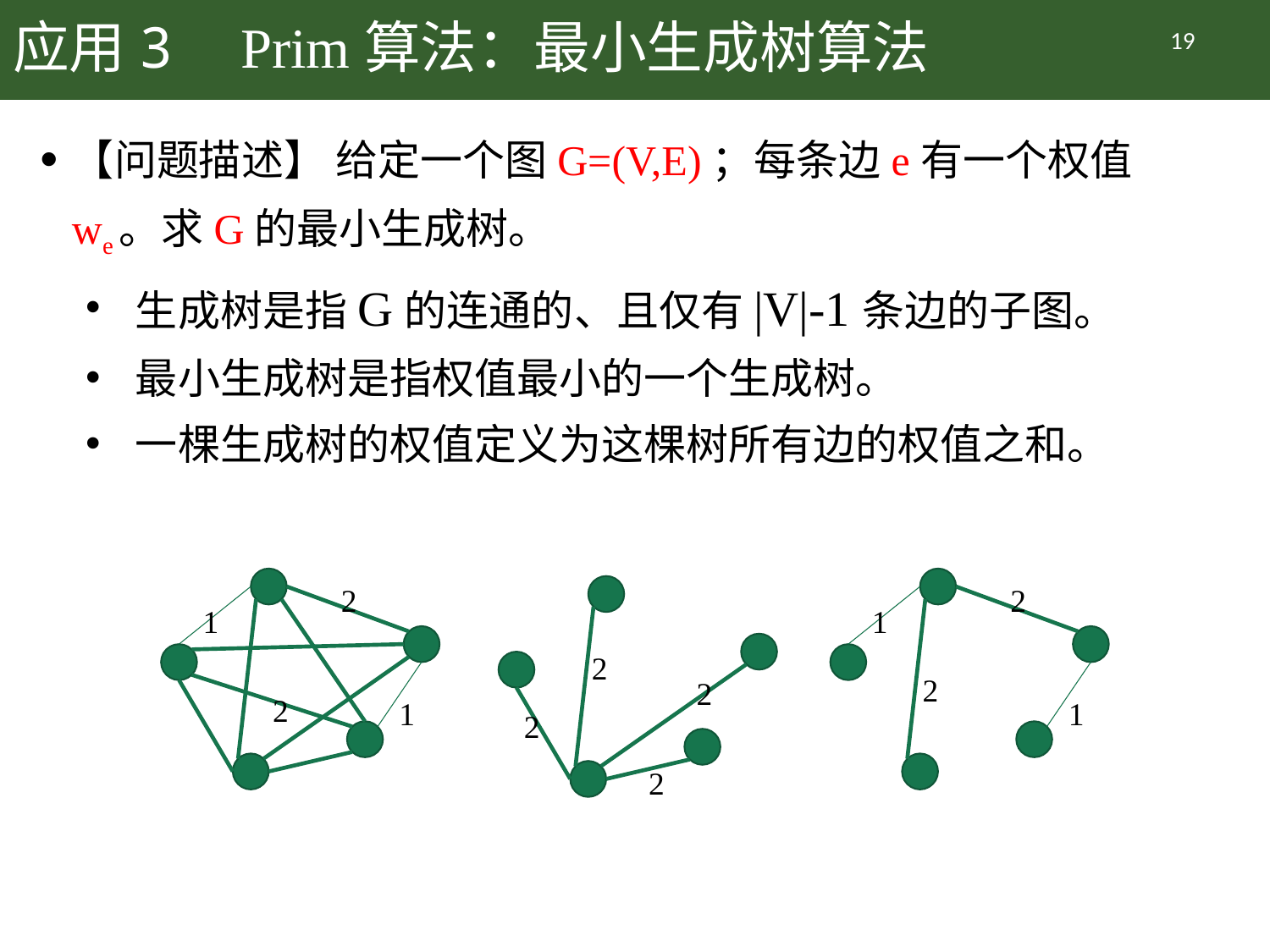

# 应用3  Prim算法：最小生成树算法
19
【问题描述】 给定一个图G=(V,E)；每条边e有一个权值we。求G的最小生成树。
生成树是指G的连通的、且仅有|V|-1条边的子图。
最小生成树是指权值最小的一个生成树。
一棵生成树的权值定义为这棵树所有边的权值之和。

2
1

2
1

2
1

2
1

2

2
2

2